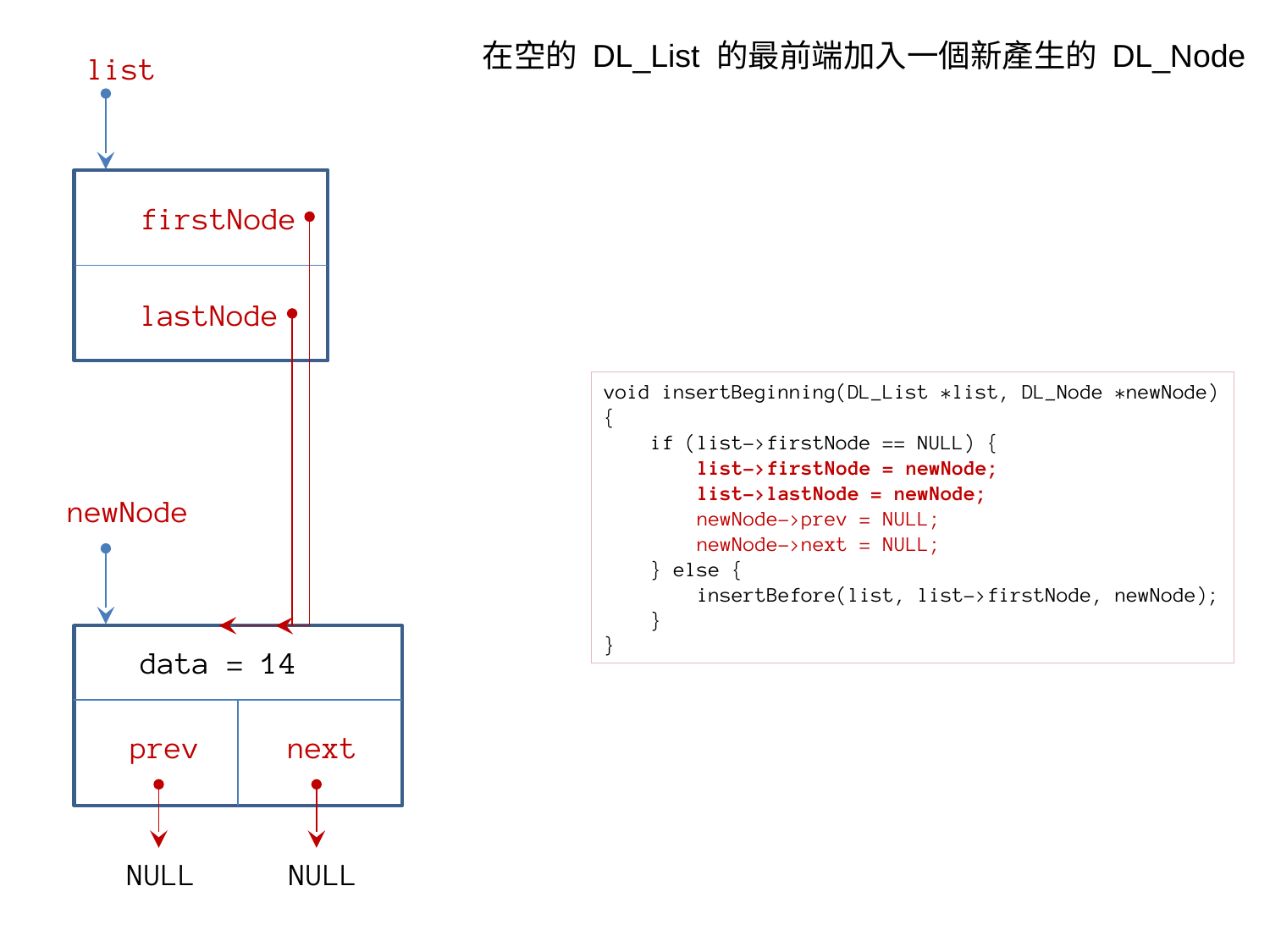

在空的 DL_List 的最前端加入一個新產生的 DL_Node
list

firstNode
lastNode
void insertBeginning(DL_List *list, DL_Node *newNode)
{
    if (list->firstNode == NULL) {
        list->firstNode = newNode;
        list->lastNode = newNode;
        newNode->prev = NULL;
        newNode->next = NULL;
    } else {
        insertBefore(list, list->firstNode, newNode);
    }
}
newNode

data = 14
prev
next
NULL
NULL